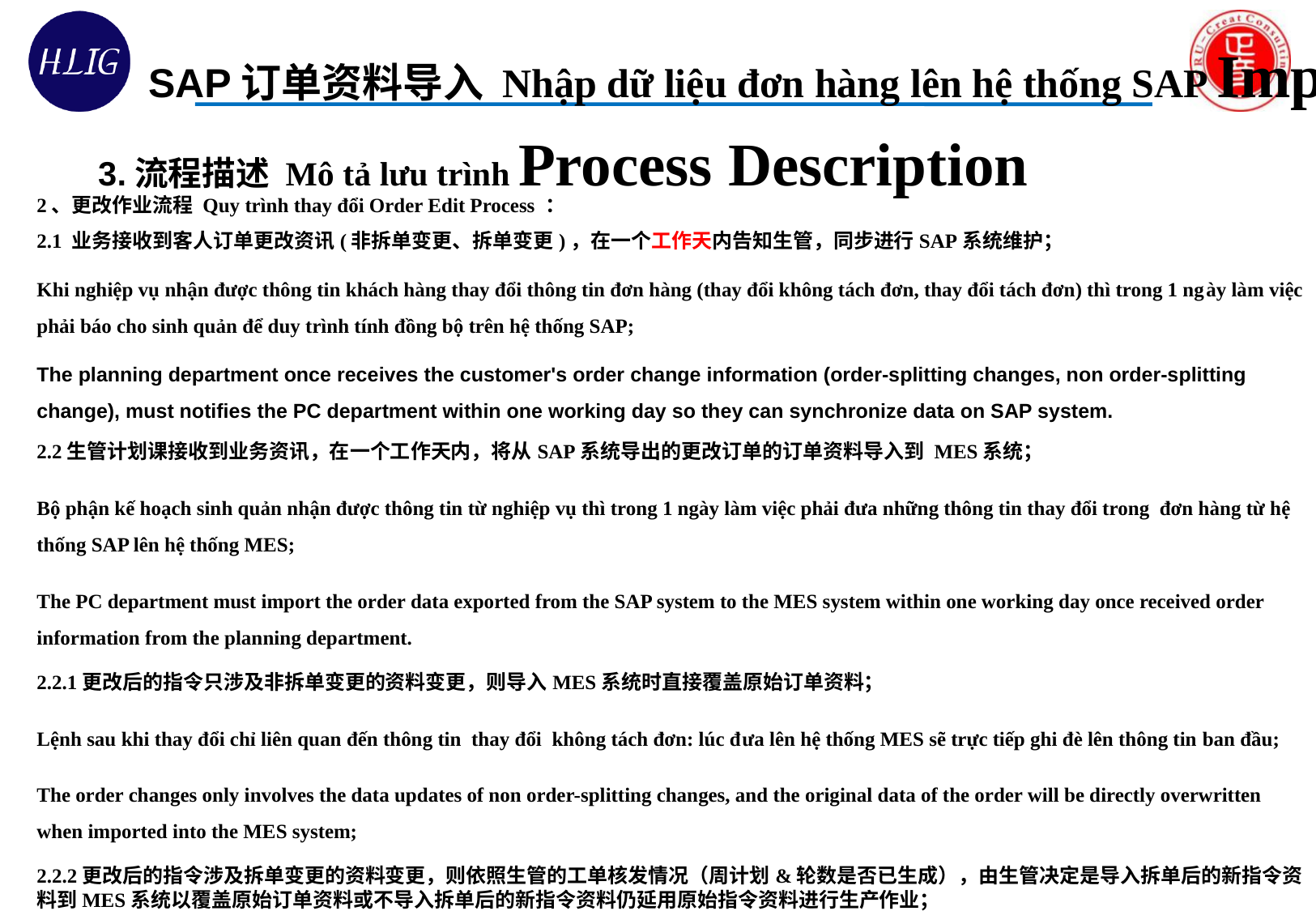

SAP订单资料导入 Nhập dữ liệu đơn hàng lên hệ thống SAP Import order data into SAP system

3.流程描述 Mô tả lưu trình Process Description
2、更改作业流程 Quy trình thay đổi Order Edit Process ：
2.1 业务接收到客人订单更改资讯(非拆单变更、拆单变更)，在一个工作天内告知生管，同步进行SAP系统维护；
Khi nghiệp vụ nhận được thông tin khách hàng thay đổi thông tin đơn hàng (thay đổi không tách đơn, thay đổi tách đơn) thì trong 1 ngày làm việc phải báo cho sinh quản để duy trình tính đồng bộ trên hệ thống SAP;
The planning department once receives the customer's order change information (order-splitting changes, non order-splitting change), must notifies the PC department within one working day so they can synchronize data on SAP system.
2.2生管计划课接收到业务资讯，在一个工作天内，将从SAP系统导出的更改订单的订单资料导入到 MES系统；
Bộ phận kế hoạch sinh quản nhận được thông tin từ nghiệp vụ thì trong 1 ngày làm việc phải đưa những thông tin thay đổi trong  đơn hàng từ hệ thống SAP lên hệ thống MES;
The PC department must import the order data exported from the SAP system to the MES system within one working day once received order information from the planning department.
2.2.1更改后的指令只涉及非拆单变更的资料变更，则导入MES系统时直接覆盖原始订单资料；
Lệnh sau khi thay đổi chỉ liên quan đến thông tin  thay đổi  không tách đơn: lúc đưa lên hệ thống MES sẽ trực tiếp ghi đè lên thông tin ban đầu;
The order changes only involves the data updates of non order-splitting changes, and the original data of the order will be directly overwritten when imported into the MES system;
2.2.2更改后的指令涉及拆单变更的资料变更，则依照生管的工单核发情况（周计划&轮数是否已生成），由生管决定是导入拆单后的新指令资料到MES系统以覆盖原始订单资料或不导入拆单后的新指令资料仍延用原始指令资料进行生产作业；
Lệnh sau khi thay đổi liên quan đến  thông tin thay đổi tách đơn: Dựa theo tình hình thực tế sinh quản kiểm tra (kế hoạch tuần và số lượt có thay đổi hay không), sinh quản sẽ là người quyết định đưa chỉ lệnh thay đổi mới của đơn tách nhập lên hệ thống MES và ghi đè lên thông tin đơn ban đầu hay là không nhập chỉ lệnh mới của đơn tách, vẫn giữ nguyên thông tin chỉ lệnh ban đầu để tiến hành sản xuất;
The PC department will get to decide whether to split the order or to keep manufacturing the order, if there’s a requirement about splitting the order.